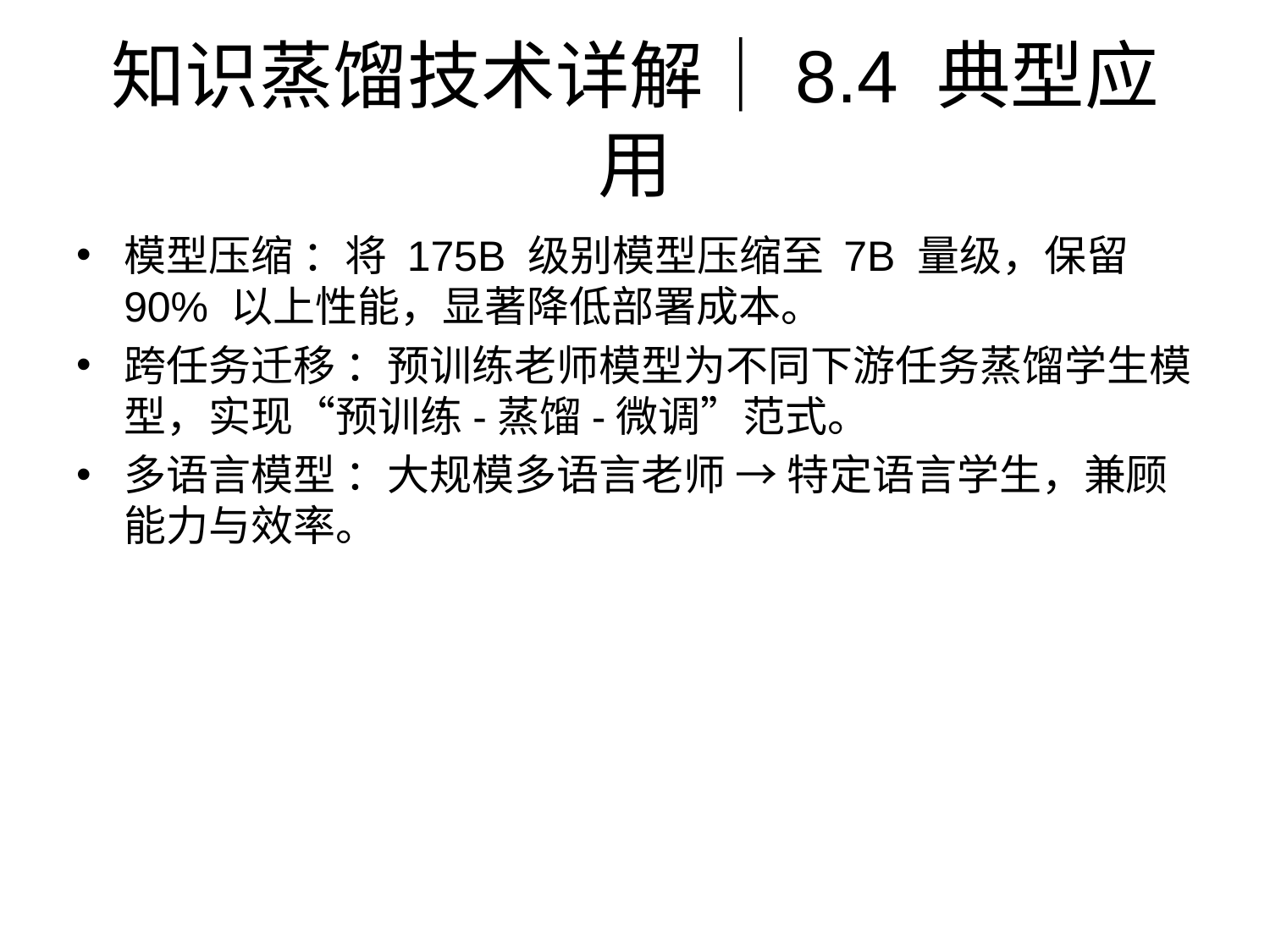

# 知识蒸馏技术详解｜8.4 典型应用
模型压缩 ：将 175B 级别模型压缩至 7B 量级，保留 90% 以上性能，显著降低部署成本。
跨任务迁移 ：预训练老师模型为不同下游任务蒸馏学生模型，实现“预训练-蒸馏-微调”范式。
多语言模型 ：大规模多语言老师 → 特定语言学生，兼顾能力与效率。